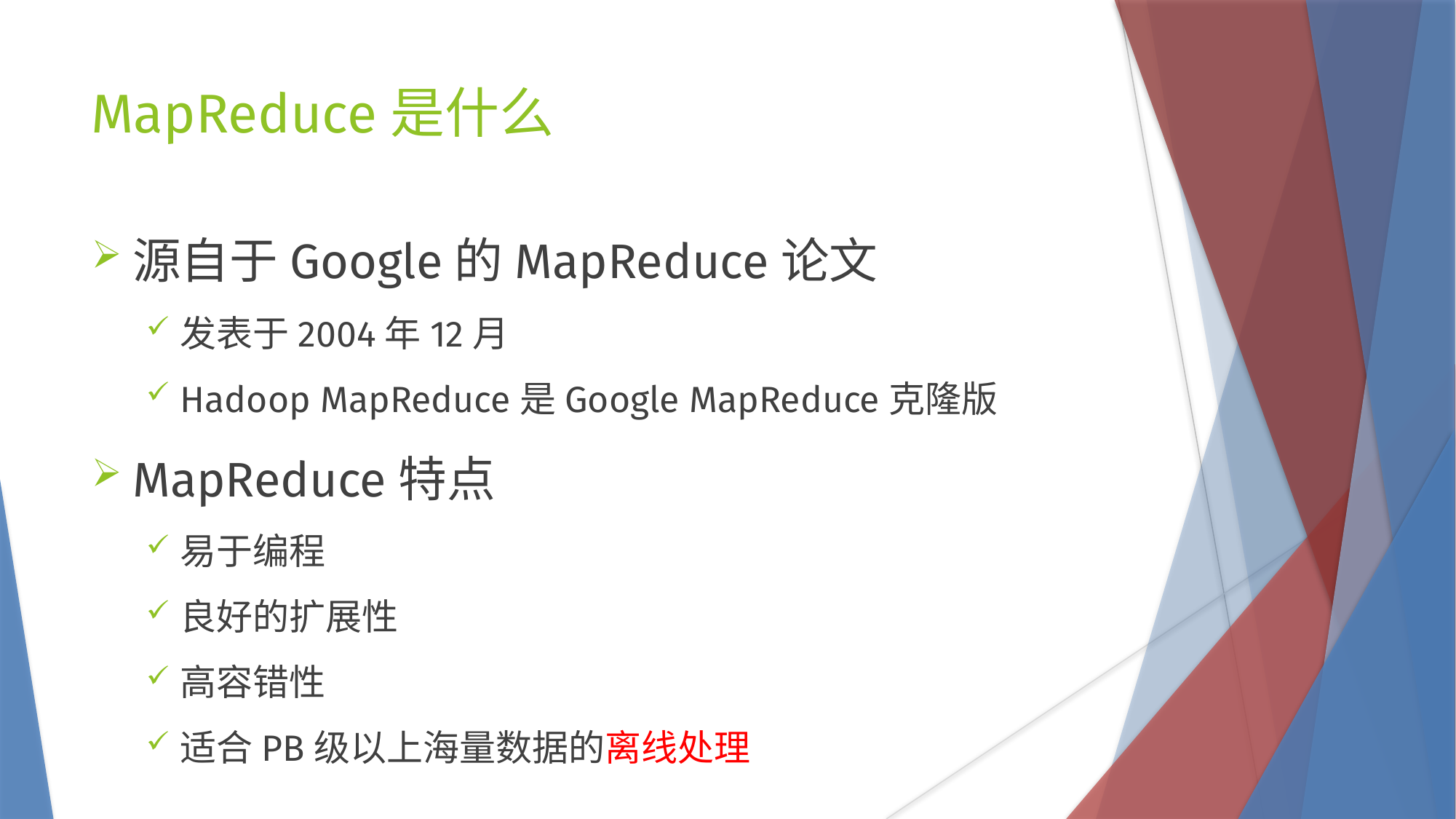

MapReduce是什么
源自于Google的MapReduce论文
发表于2004年12月
Hadoop MapReduce是Google MapReduce克隆版
MapReduce特点
易于编程
良好的扩展性
高容错性
适合PB级以上海量数据的离线处理